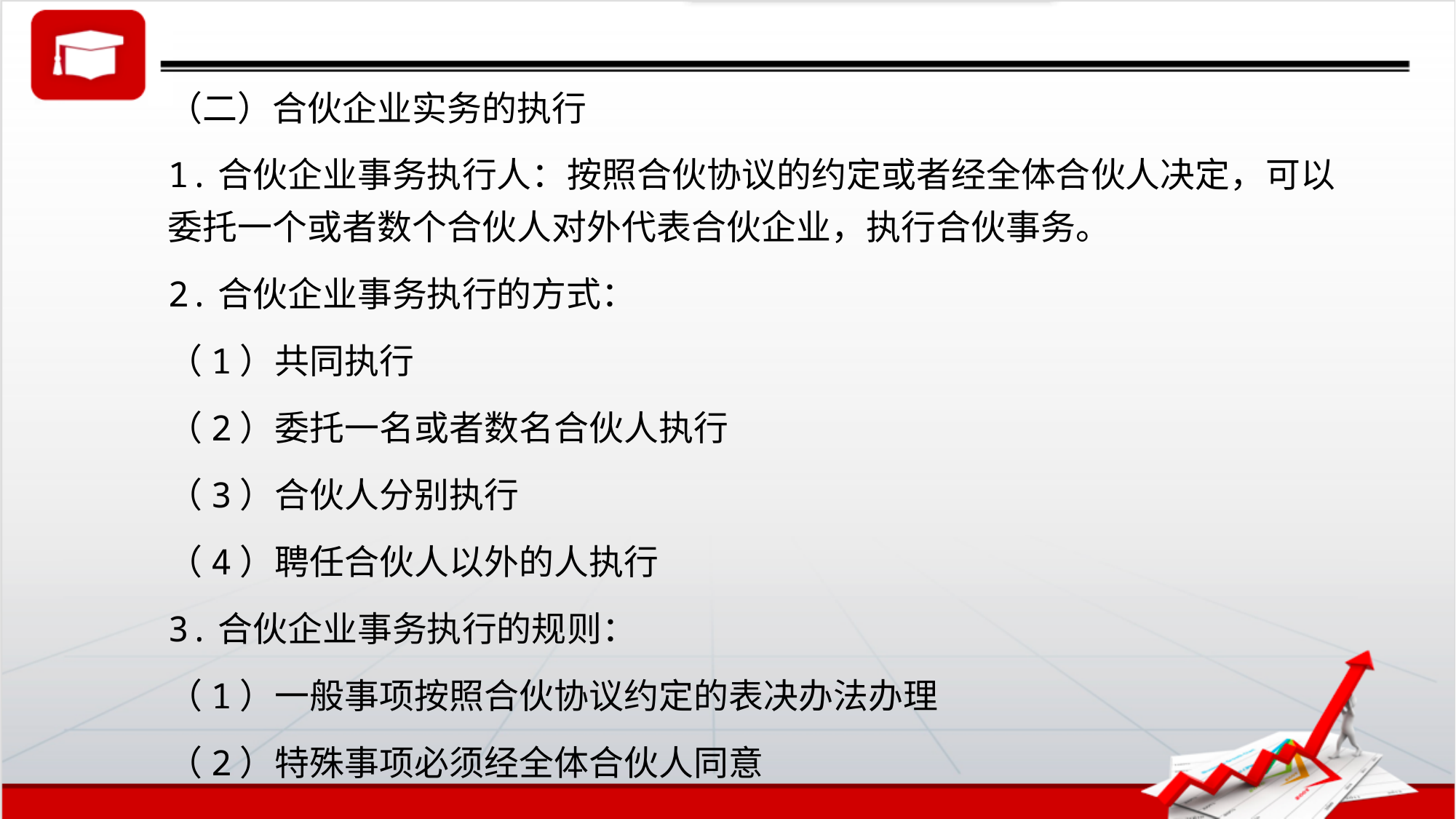

（二）合伙企业实务的执行
1.合伙企业事务执行人：按照合伙协议的约定或者经全体合伙人决定，可以委托一个或者数个合伙人对外代表合伙企业，执行合伙事务。
2.合伙企业事务执行的方式：
（1）共同执行
（2）委托一名或者数名合伙人执行
（3）合伙人分别执行
（4）聘任合伙人以外的人执行
3.合伙企业事务执行的规则：
（1）一般事项按照合伙协议约定的表决办法办理
（2）特殊事项必须经全体合伙人同意